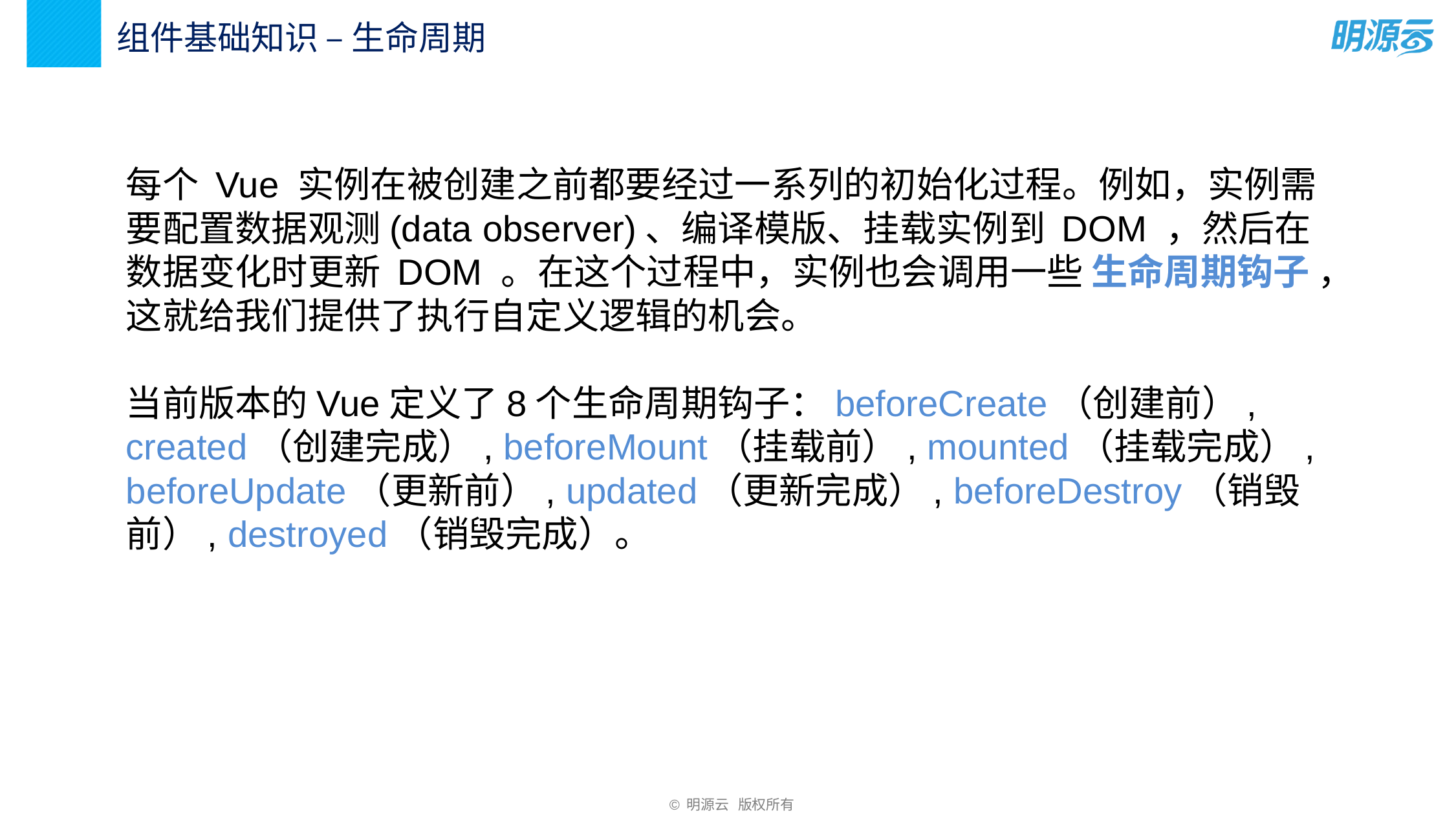

组件基础知识 – 生命周期
每个 Vue 实例在被创建之前都要经过一系列的初始化过程。例如，实例需要配置数据观测(data observer)、编译模版、挂载实例到 DOM ，然后在数据变化时更新 DOM 。在这个过程中，实例也会调用一些 生命周期钩子 ，这就给我们提供了执行自定义逻辑的机会。

当前版本的Vue定义了8个生命周期钩子：beforeCreate（创建前）, created（创建完成）, beforeMount（挂载前）, mounted（挂载完成）, beforeUpdate（更新前）, updated（更新完成）, beforeDestroy（销毁前）, destroyed（销毁完成）。